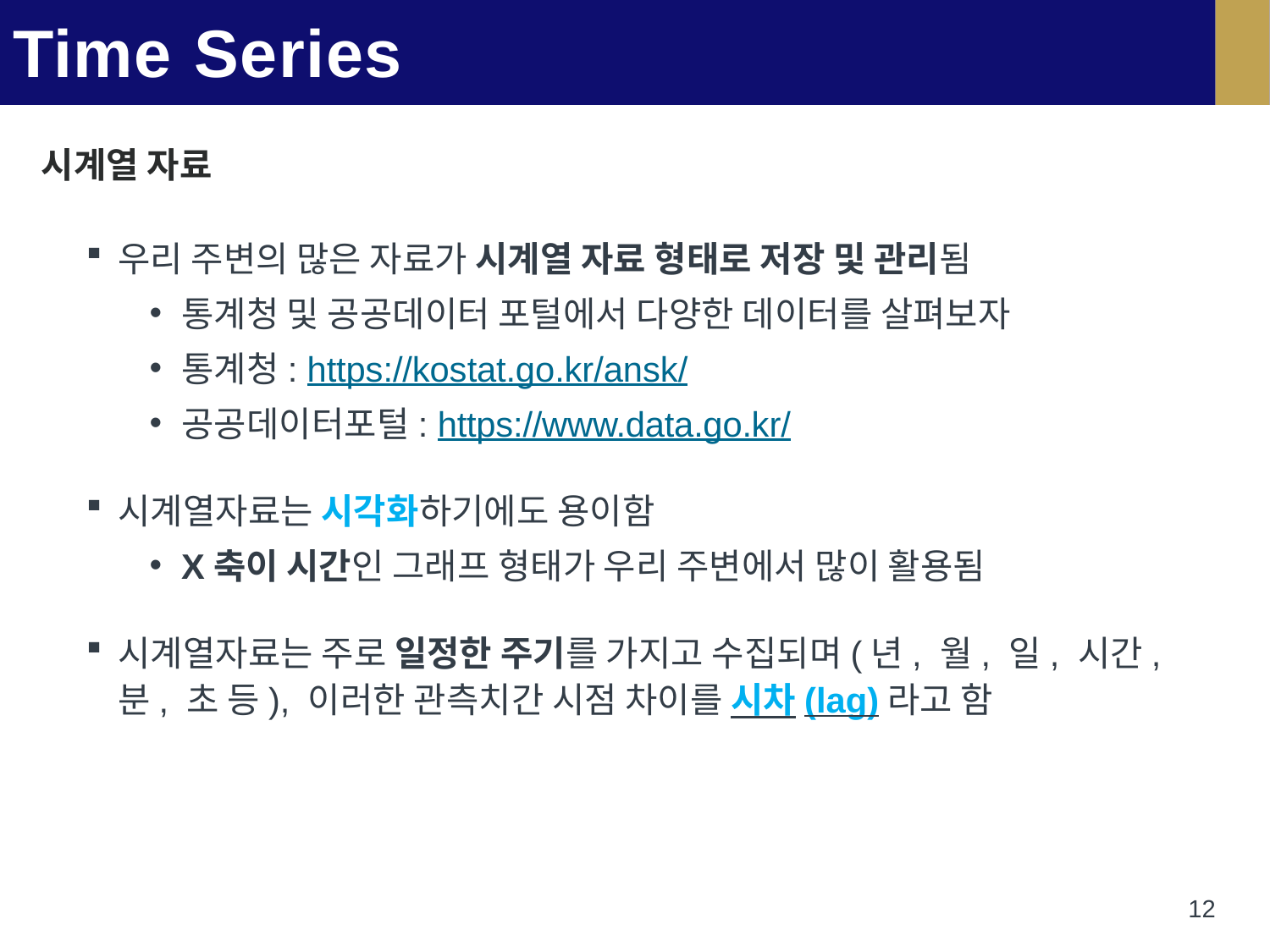

# Time Series Analysis
시계열 자료

우리 주변의 많은 자료가 시계열 자료 형태로 저장 및 관리됨
통계청 및 공공데이터 포털에서 다양한 데이터를 살펴보자
통계청: https://kostat.go.kr/ansk/
공공데이터포털: https://www.data.go.kr/

시계열자료는 시각화하기에도 용이함
X축이 시간인 그래프 형태가 우리 주변에서 많이 활용됨

시계열자료는 주로 일정한 주기를 가지고 수집되며(년, 월, 일, 시간,
분, 초 등), 이러한 관측치간 시점 차이를 시차(lag)라고 함
12